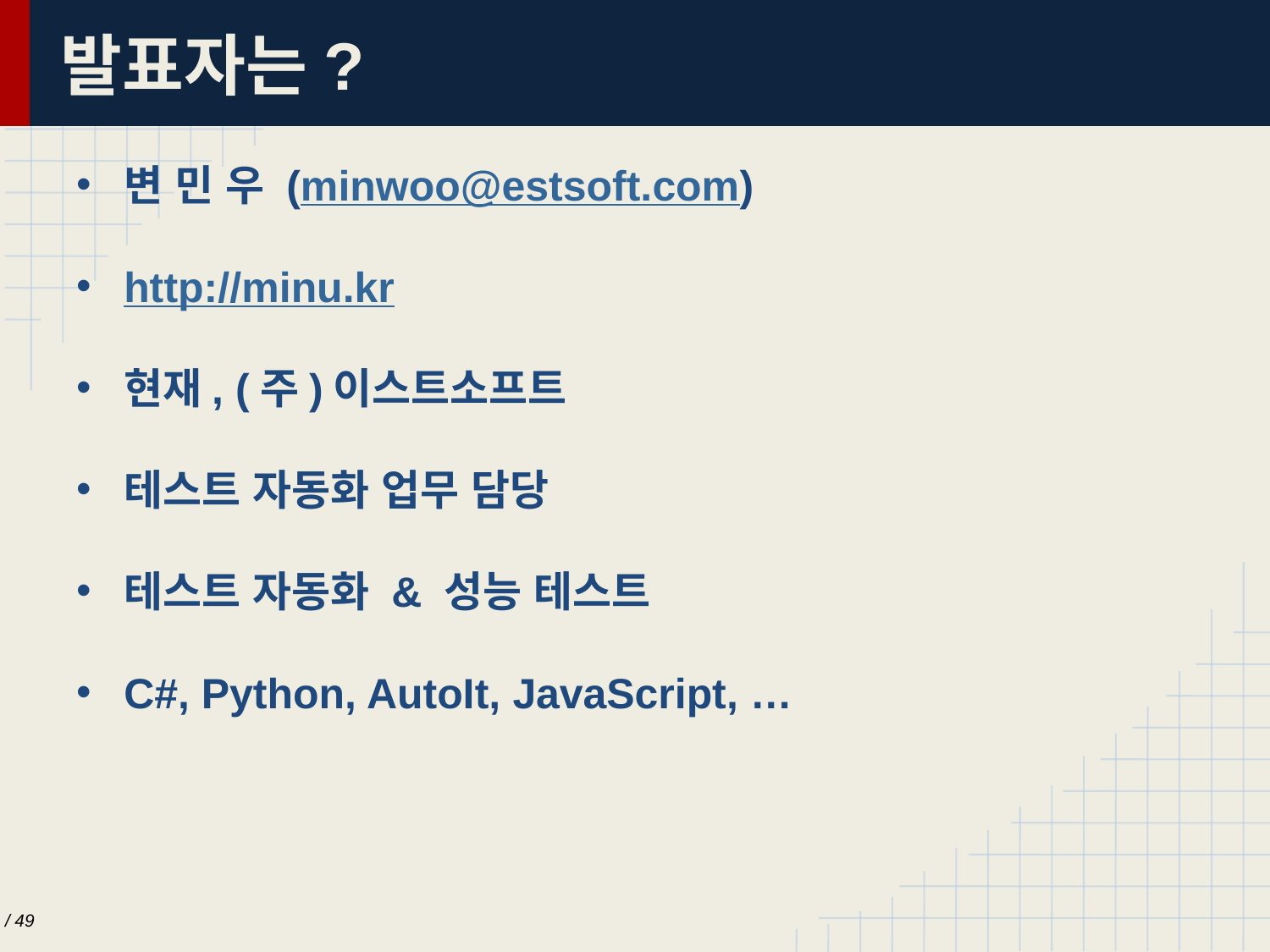

# 발표자는?
변 민 우 (minwoo@estsoft.com)

http://minu.kr

현재, (주)이스트소프트

테스트 자동화 업무 담당

테스트 자동화 & 성능 테스트

C#, Python, AutoIt, JavaScript, …